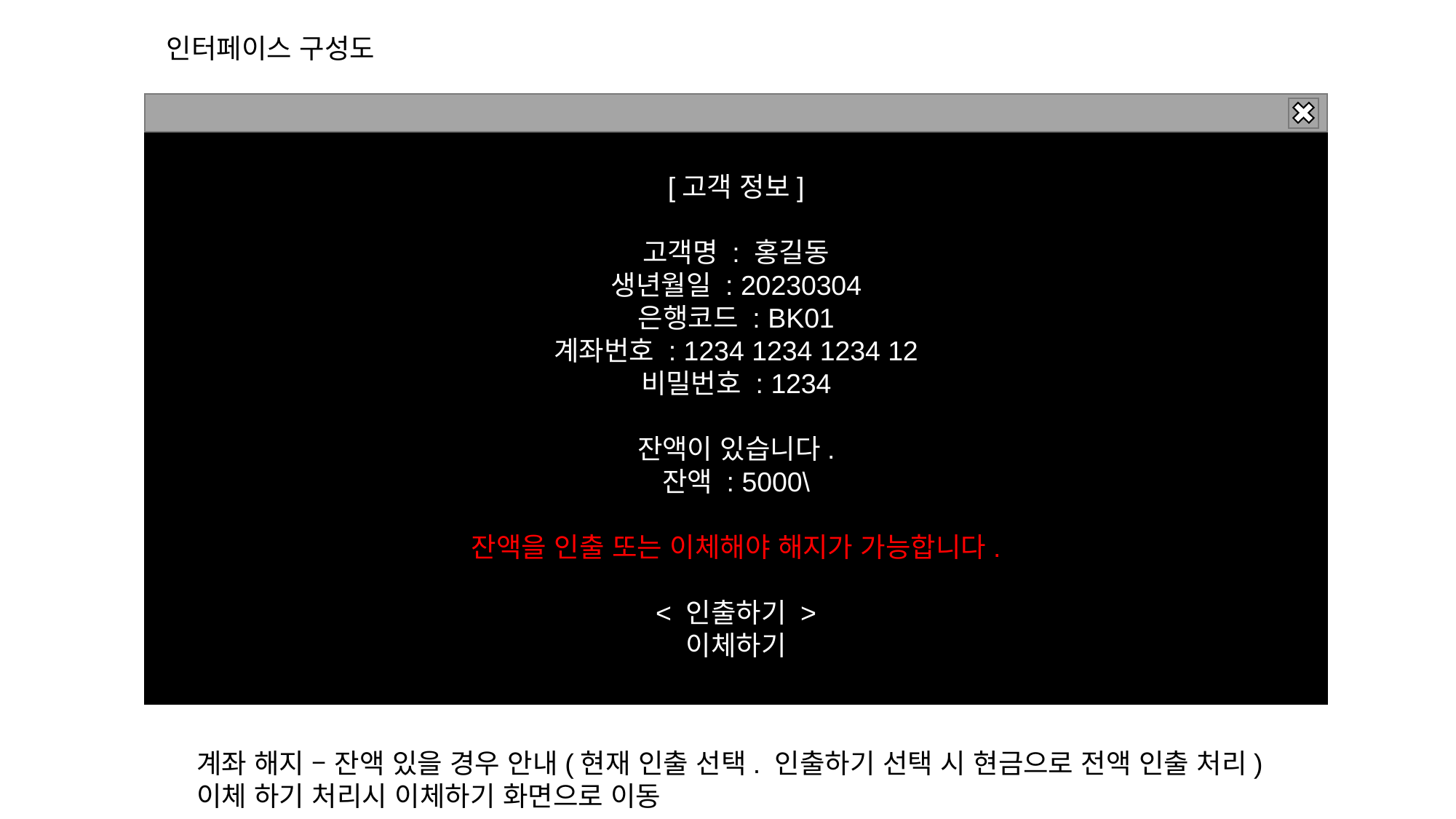

인터페이스 구성도

[고객 정보]

고객명 : 홍길동
생년월일 : 20230304
은행코드 : BK01
계좌번호 : 1234 1234 1234 12
비밀번호 : 1234

잔액이 있습니다.
잔액 : 5000\

잔액을 인출 또는 이체해야 해지가 가능합니다.

< 인출하기 >
이체하기

계좌 해지 – 잔액 있을 경우 안내(현재 인출 선택. 인출하기 선택 시 현금으로 전액 인출 처리)
이체 하기 처리시 이체하기 화면으로 이동